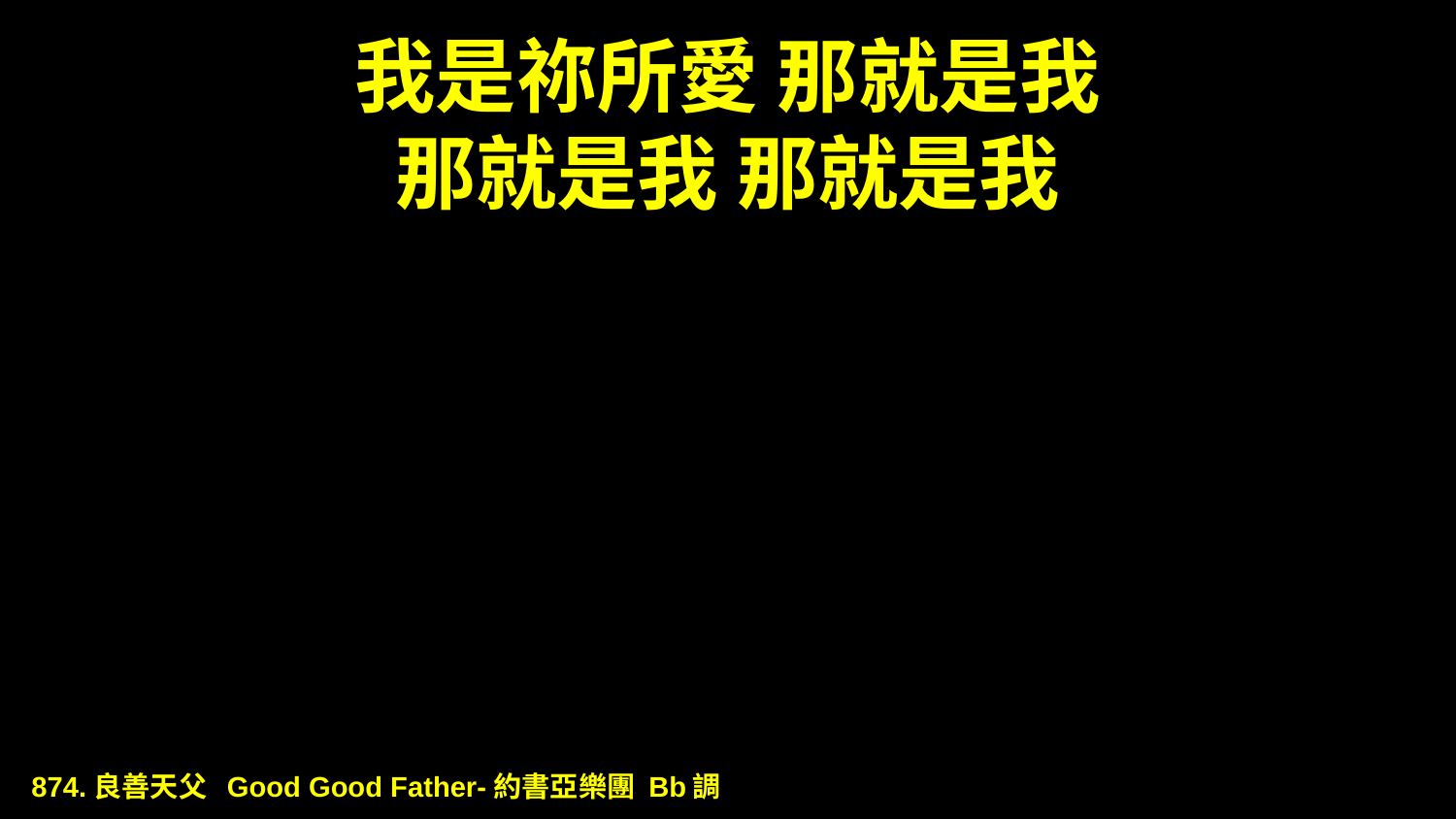

# 我是祢所愛 那就是我 那就是我 那就是我
874.良善天父  Good Good Father-約書亞樂團 Bb調